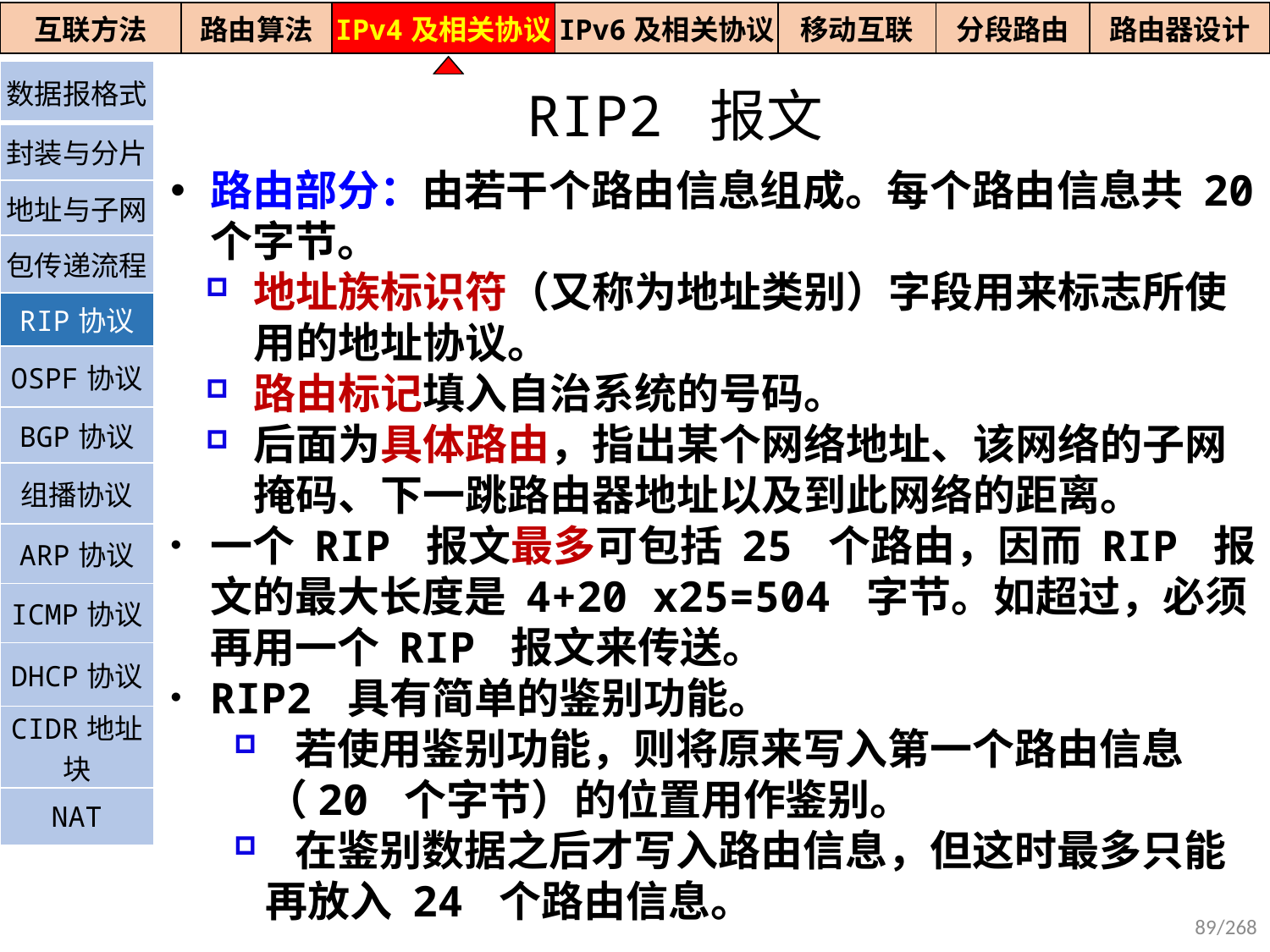

| 互联方法 | 路由算法 | IPv4及相关协议 | IPv6及相关协议 | 移动互联 | 分段路由 | 路由器设计 |
| --- | --- | --- | --- | --- | --- | --- |

| 数据报格式 |
| --- |
| 封装与分片 |
| 地址与子网 |
| 包传递流程 |
| RIP协议 |
| OSPF协议 |
| BGP协议 |
| 组播协议 |
| ARP协议 |
| ICMP协议 |
| DHCP协议 |
| CIDR地址块 |
| NAT |
RIP2 报文
路由部分：由若干个路由信息组成。每个路由信息共 20 个字节。
地址族标识符（又称为地址类别）字段用来标志所使用的地址协议。
路由标记填入自治系统的号码。
后面为具体路由，指出某个网络地址、该网络的子网掩码、下一跳路由器地址以及到此网络的距离。
一个 RIP 报文最多可包括 25 个路由，因而 RIP 报文的最大长度是 4+20 x25=504 字节。如超过，必须再用一个 RIP 报文来传送。
RIP2 具有简单的鉴别功能。
  若使用鉴别功能，则将原来写入第一个路由信息（20 个字节）的位置用作鉴别。
  在鉴别数据之后才写入路由信息，但这时最多只能再放入 24 个路由信息。
89/268